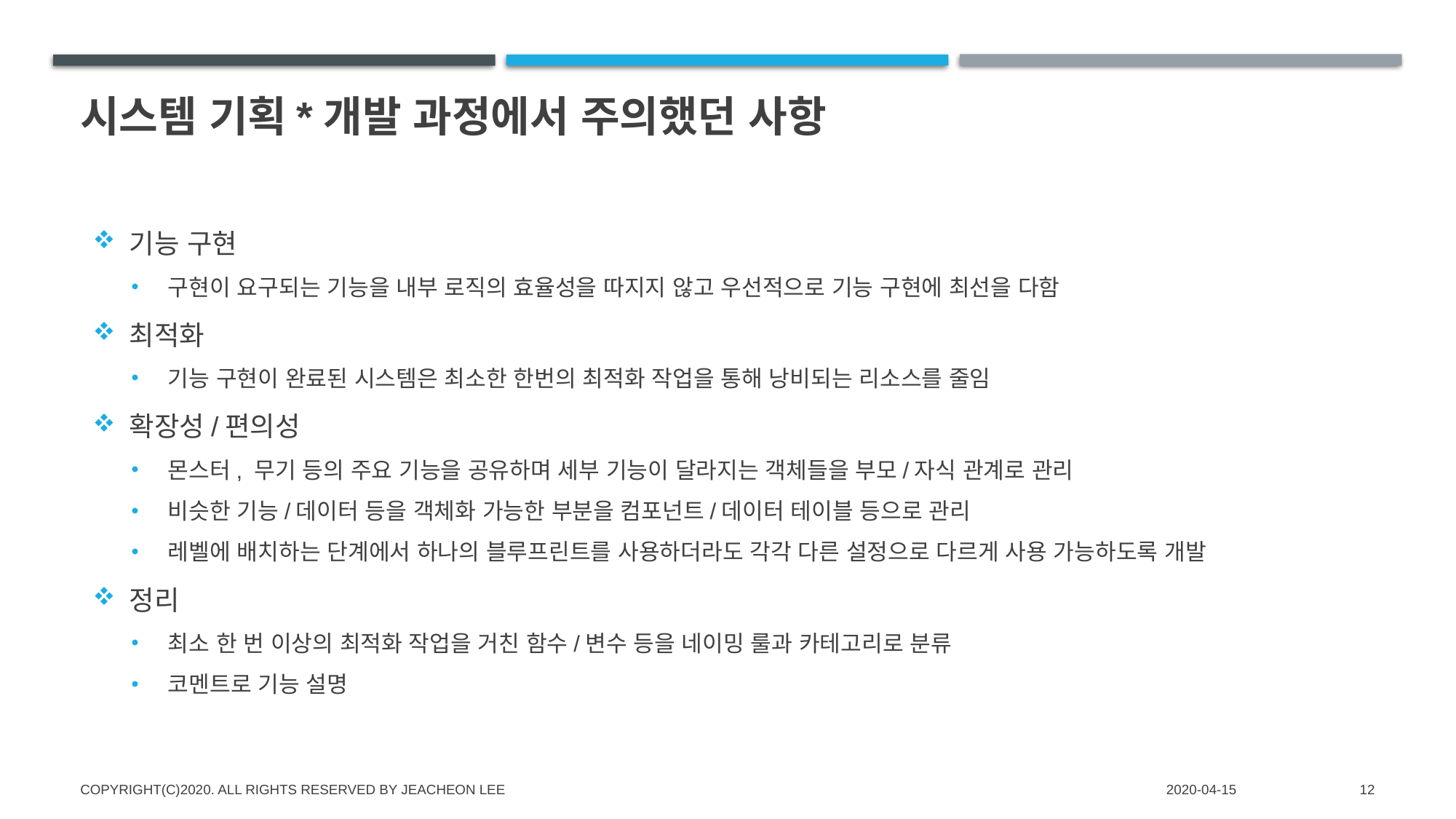

# 시스템 기획*개발 과정에서 주의했던 사항
기능 구현
구현이 요구되는 기능을 내부 로직의 효율성을 따지지 않고 우선적으로 기능 구현에 최선을 다함
최적화
기능 구현이 완료된 시스템은 최소한 한번의 최적화 작업을 통해 낭비되는 리소스를 줄임
확장성/편의성
몬스터, 무기 등의 주요 기능을 공유하며 세부 기능이 달라지는 객체들을 부모/자식 관계로 관리
비슷한 기능/데이터 등을 객체화 가능한 부분을 컴포넌트/데이터 테이블 등으로 관리
레벨에 배치하는 단계에서 하나의 블루프린트를 사용하더라도 각각 다른 설정으로 다르게 사용 가능하도록 개발
정리
최소 한 번 이상의 최적화 작업을 거친 함수/변수 등을 네이밍 룰과 카테고리로 분류
코멘트로 기능 설명

Copyright(c)2020. All rights reserved by JeaCheon LEE
2020-04-15
12